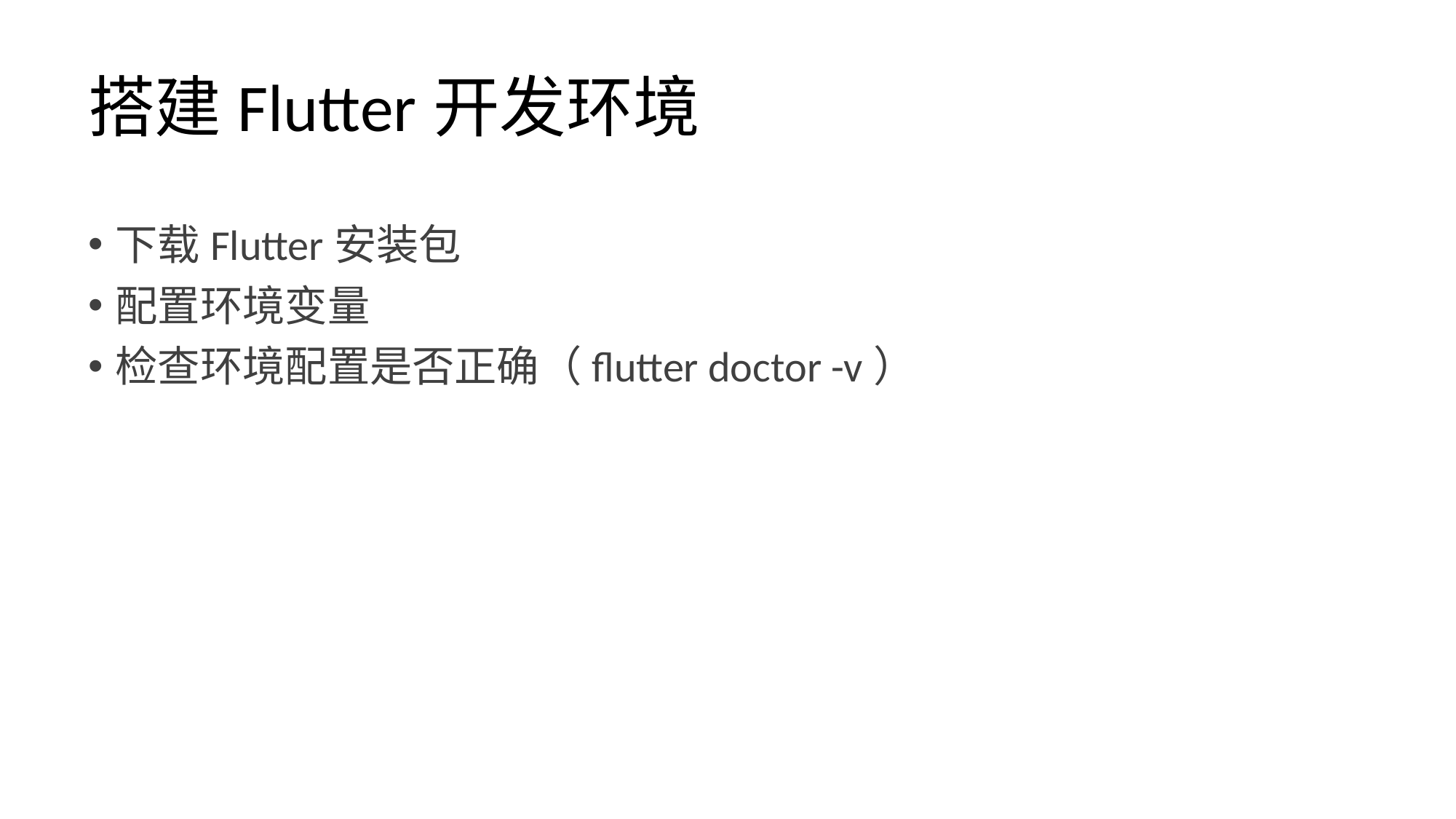

# 搭建Flutter开发环境
下载Flutter安装包
配置环境变量
检查环境配置是否正确（flutter doctor -v）